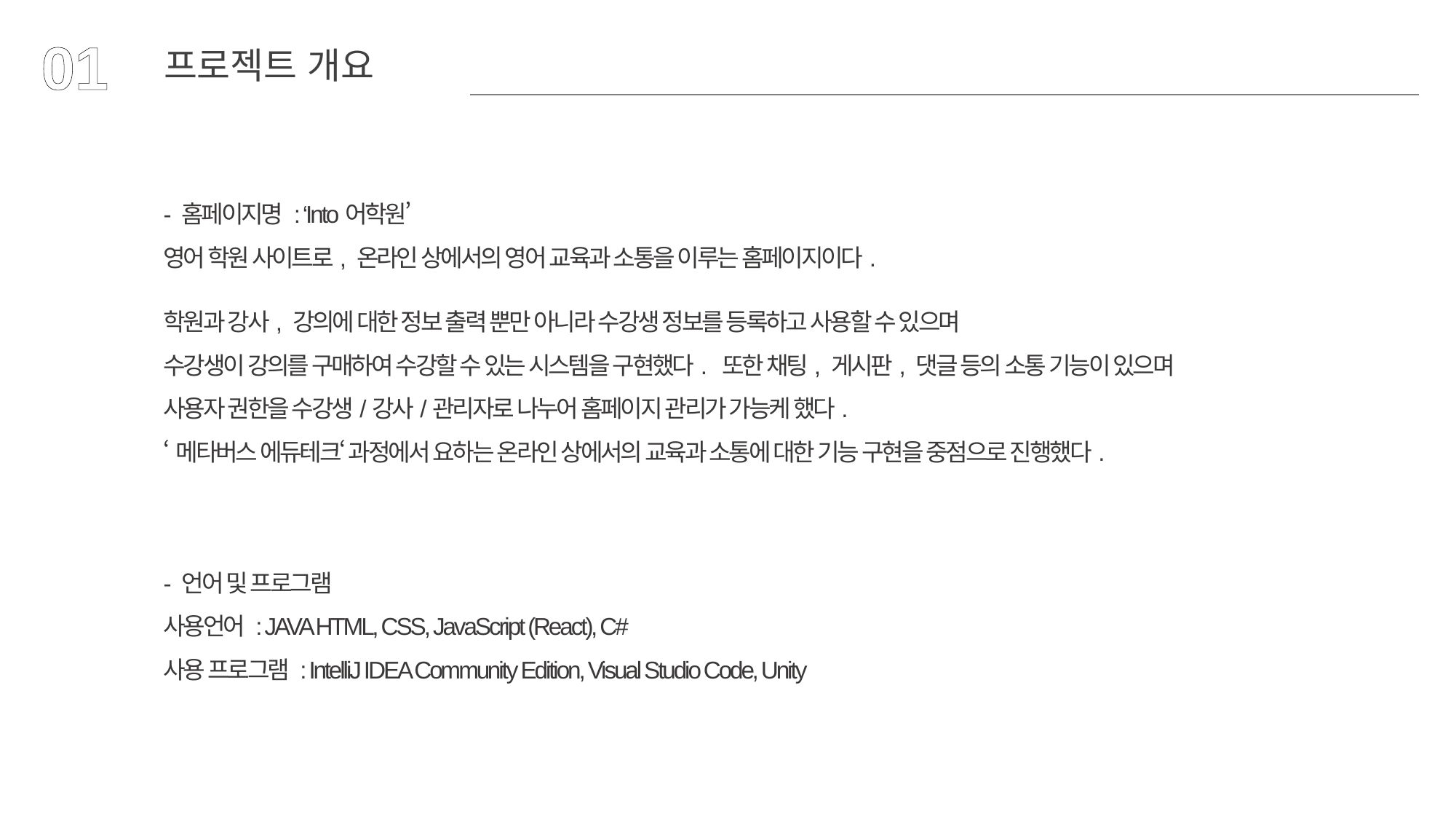

01
프로젝트 개요
- 홈페이지명 : ‘Into어학원’
영어 학원 사이트로, 온라인 상에서의 영어 교육과 소통을 이루는 홈페이지이다.
학원과 강사, 강의에 대한 정보 출력 뿐만 아니라 수강생 정보를 등록하고 사용할 수 있으며
수강생이 강의를 구매하여 수강할 수 있는 시스템을 구현했다.  또한 채팅, 게시판, 댓글 등의 소통 기능이 있으며
사용자 권한을 수강생/강사/관리자로 나누어 홈페이지 관리가 가능케 했다.
‘메타버스 에듀테크‘ 과정에서 요하는 온라인 상에서의 교육과 소통에 대한 기능 구현을 중점으로 진행했다.
- 언어 및 프로그램
사용언어 : JAVA HTML, CSS, JavaScript (React), C#
사용 프로그램 : IntelliJ IDEA Community Edition, Visual Studio Code, Unity